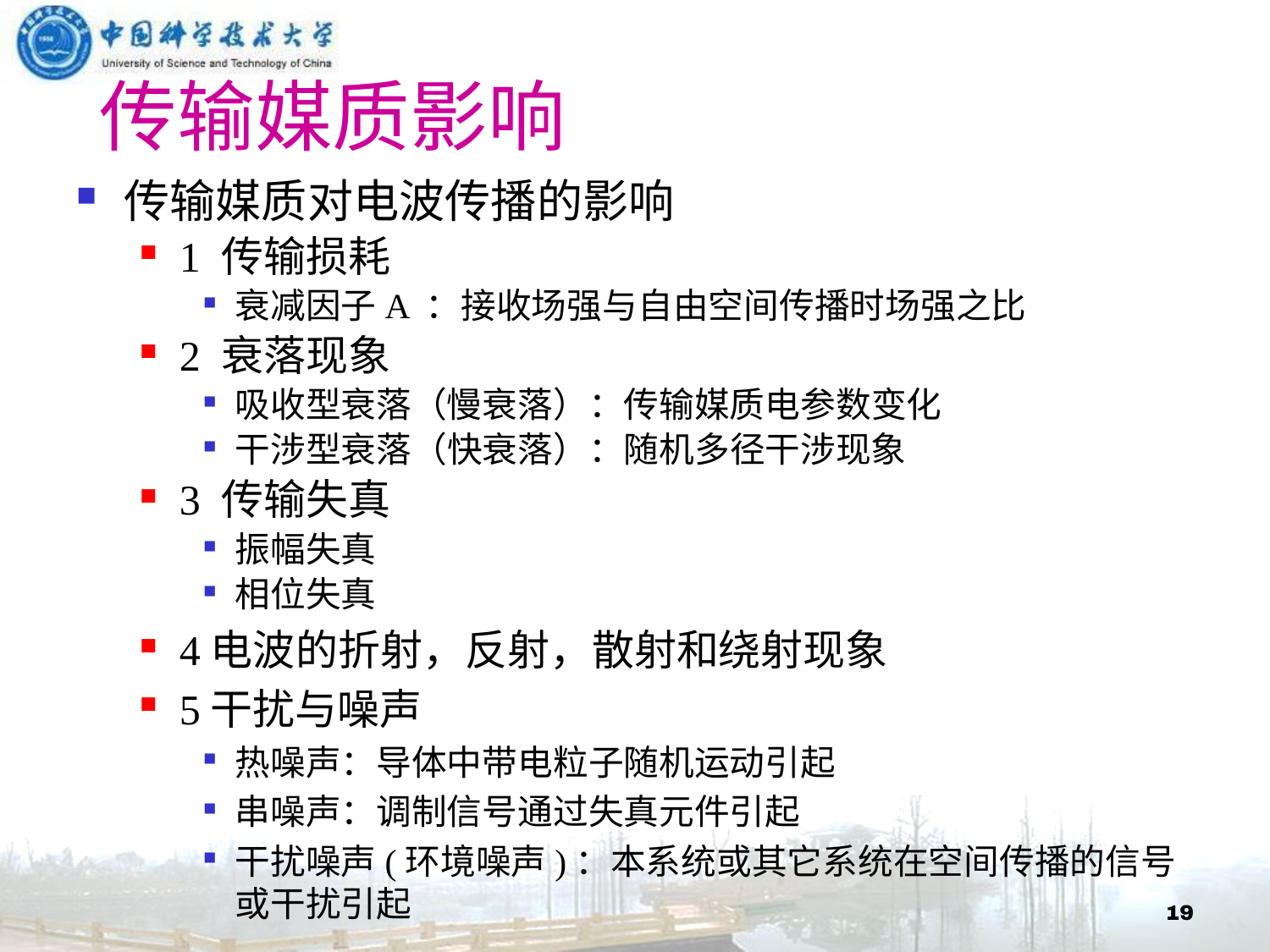

#
传输媒质影响
传输媒质对电波传播的影响
1 传输损耗
衰减因子A ：接收场强与自由空间传播时场强之比
2 衰落现象
吸收型衰落（慢衰落）：传输媒质电参数变化
干涉型衰落（快衰落）：随机多径干涉现象
3 传输失真
振幅失真
相位失真
4电波的折射，反射，散射和绕射现象
5干扰与噪声
热噪声：导体中带电粒子随机运动引起
串噪声：调制信号通过失真元件引起
干扰噪声(环境噪声)：本系统或其它系统在空间传播的信号或干扰引起

19